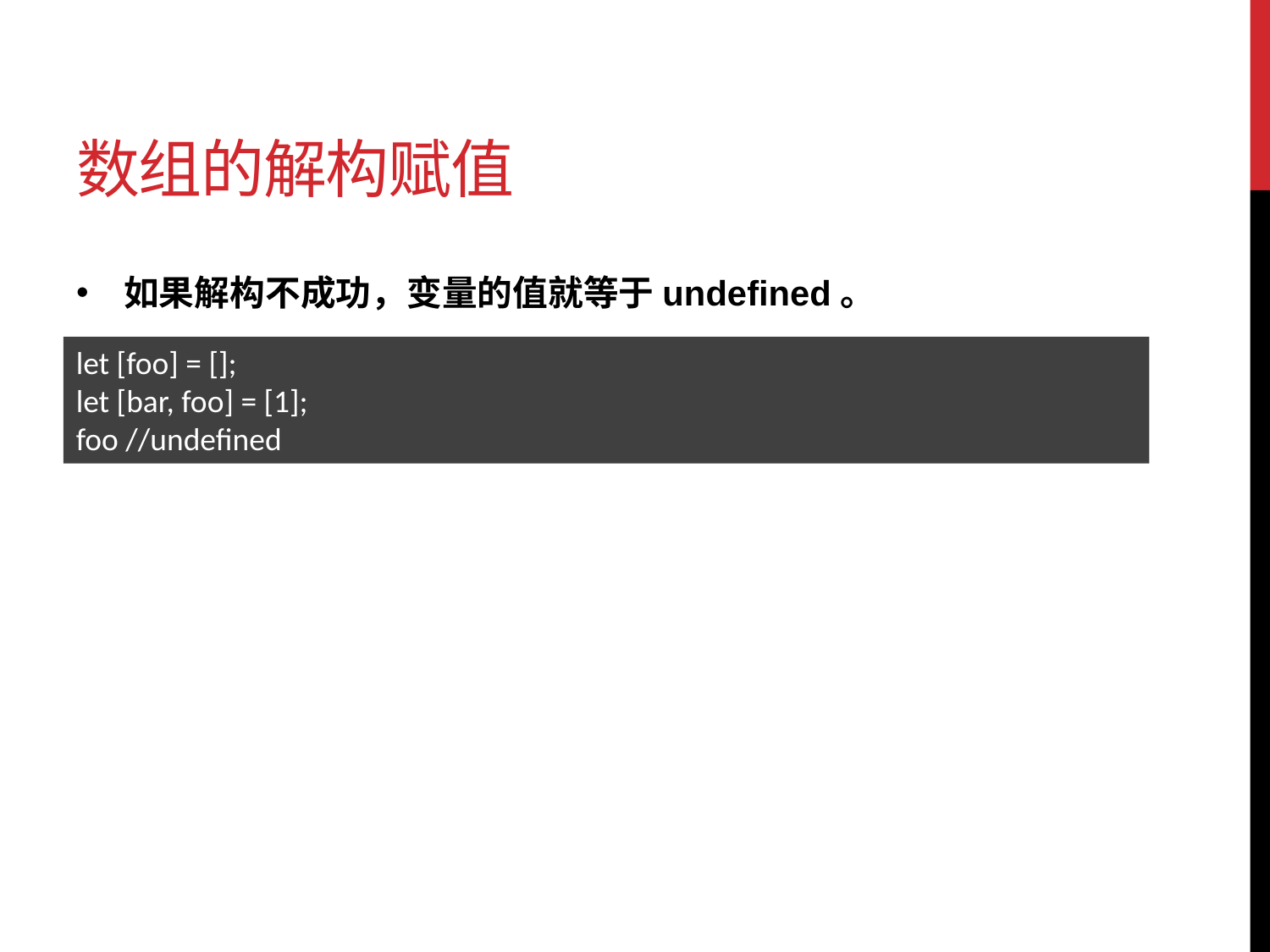

# 数组的解构赋值
如果解构不成功，变量的值就等于undefined。

let [foo] = [];
let [bar, foo] = [1];
foo //undefined